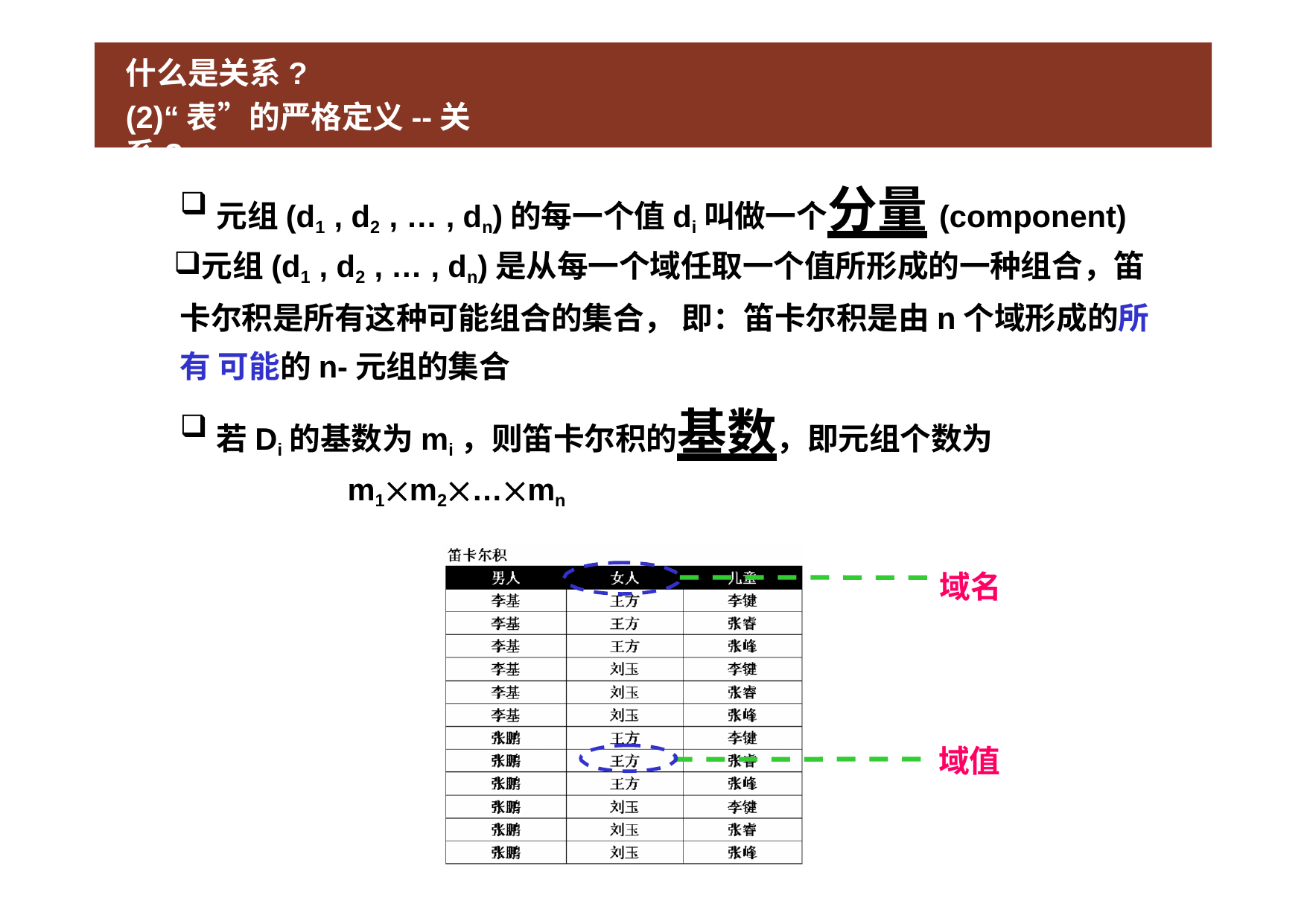

# 什么是关系?
(2)“表”的严格定义--关系?
元组(d1 , d2 , … , dn)的每一个值di叫做一个分量(component)
元组(d1 , d2 , … , dn)是从每一个域任取一个值所形成的一种组合，笛 卡尔积是所有这种可能组合的集合， 即：笛卡尔积是由n个域形成的所有 可能的n-元组的集合
若Di的基数为mi，则笛卡尔积的基数，即元组个数为
m1×m2×…×mn

域名

域值